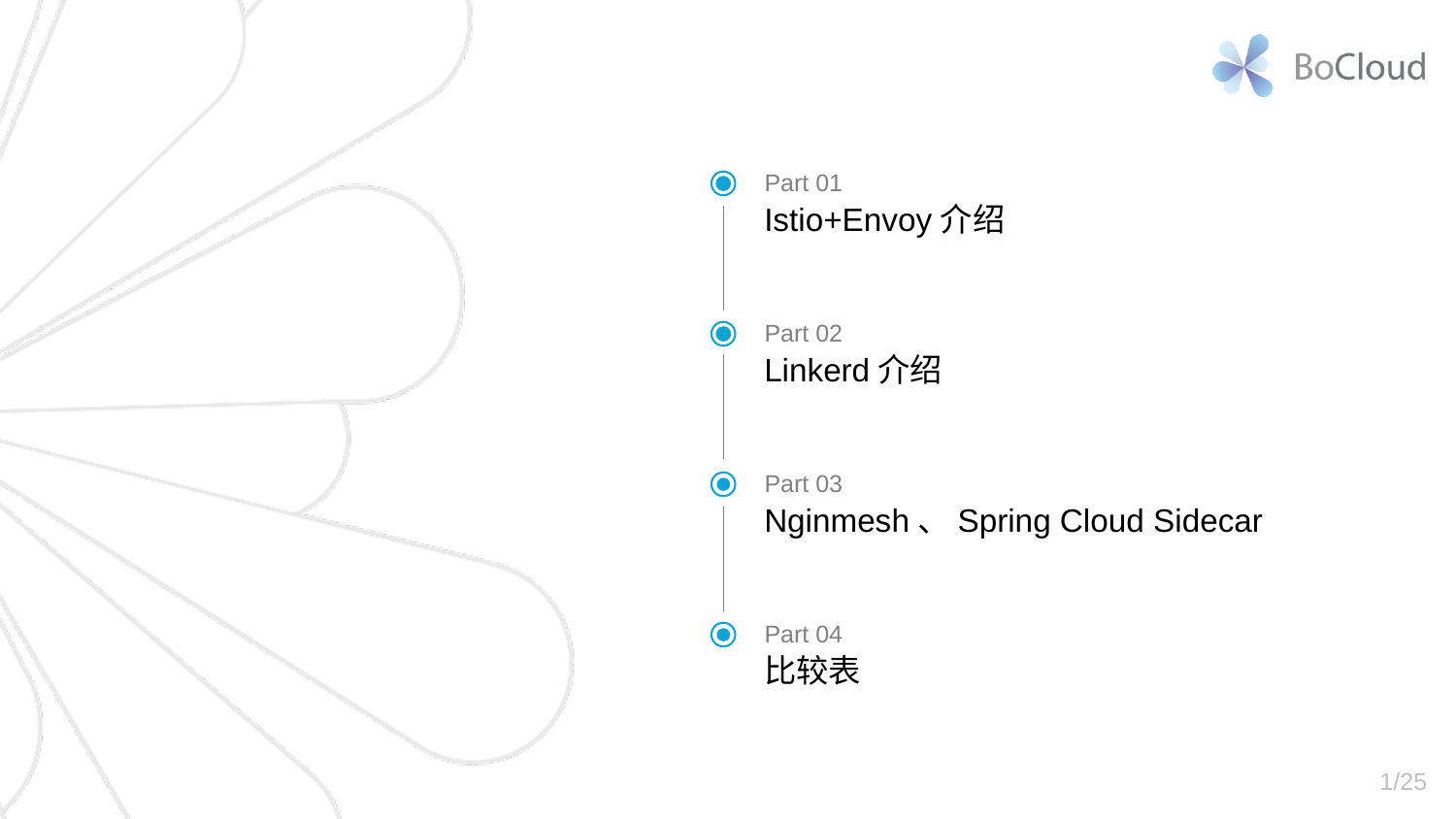

Part 01
Istio+Envoy介绍

Part 02
Linkerd介绍

Part 03
Nginmesh、Spring Cloud Sidecar

Part 04
比较表

1/25